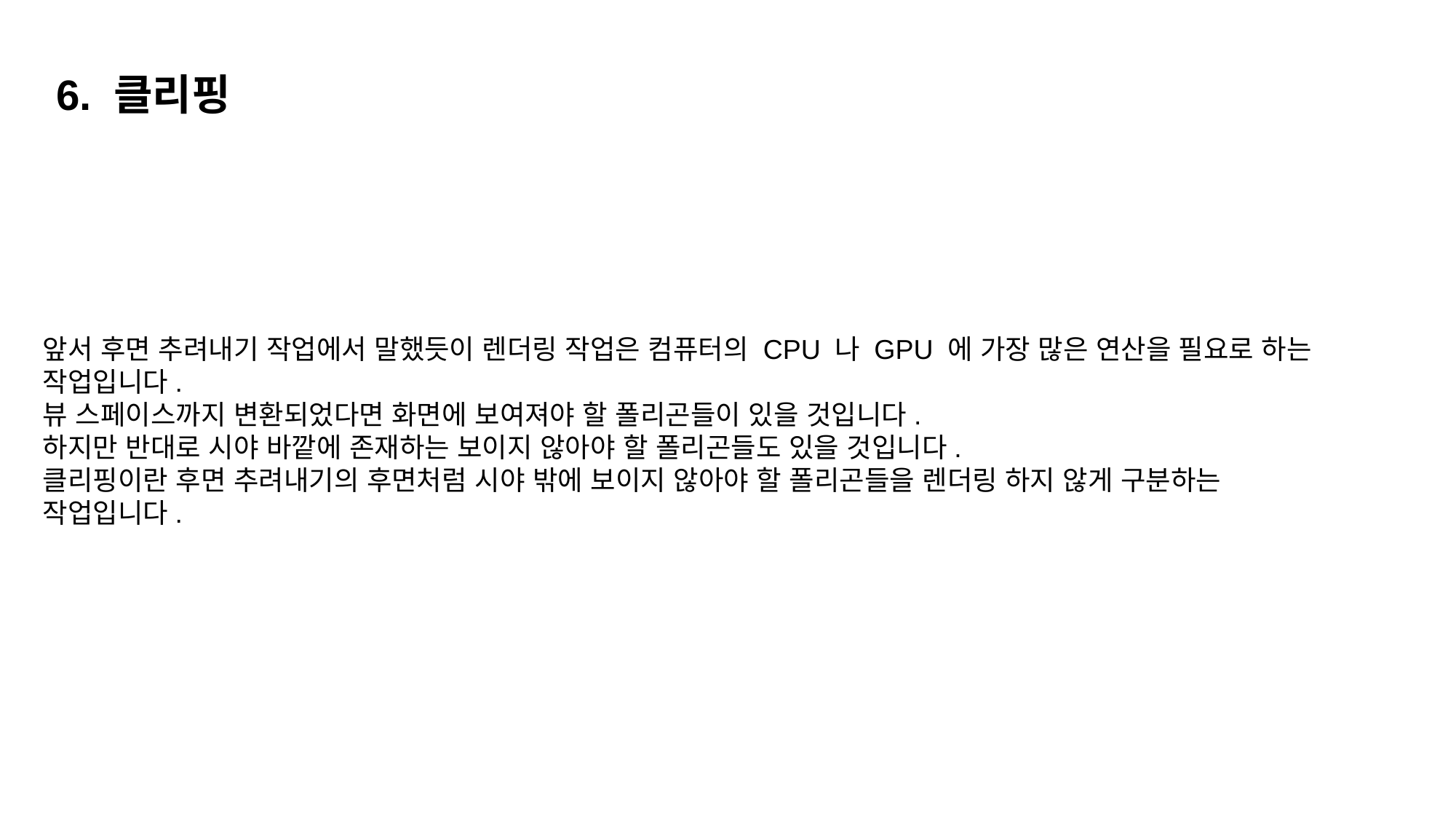

6. 클리핑
앞서 후면 추려내기 작업에서 말했듯이 렌더링 작업은 컴퓨터의 CPU 나 GPU 에 가장 많은 연산을 필요로 하는
작업입니다.
뷰 스페이스까지 변환되었다면 화면에 보여져야 할 폴리곤들이 있을 것입니다.
하지만 반대로 시야 바깥에 존재하는 보이지 않아야 할 폴리곤들도 있을 것입니다.
클리핑이란 후면 추려내기의 후면처럼 시야 밖에 보이지 않아야 할 폴리곤들을 렌더링 하지 않게 구분하는
작업입니다.